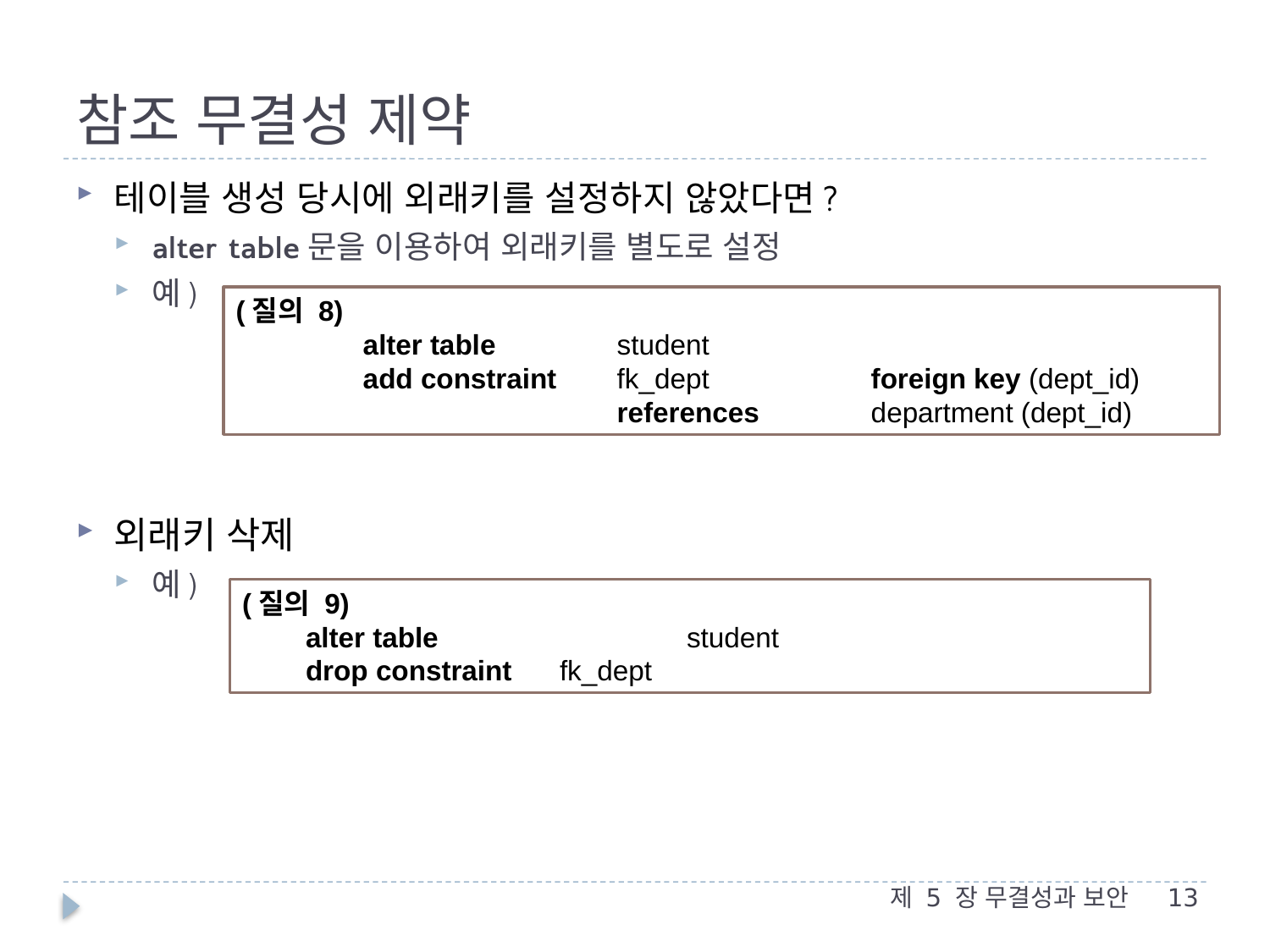

# 참조 무결성 제약
테이블 생성 당시에 외래키를 설정하지 않았다면?
alter table문을 이용하여 외래키를 별도로 설정
예)

외래키 삭제
예)
(질의 8)
	alter table 	student
	add constraint 	fk_dept 		foreign key (dept_id) 			references 	department (dept_id)
(질의 9)
alter table 		student
drop constraint 	fk_dept
제 5 장 무결성과 보안
13